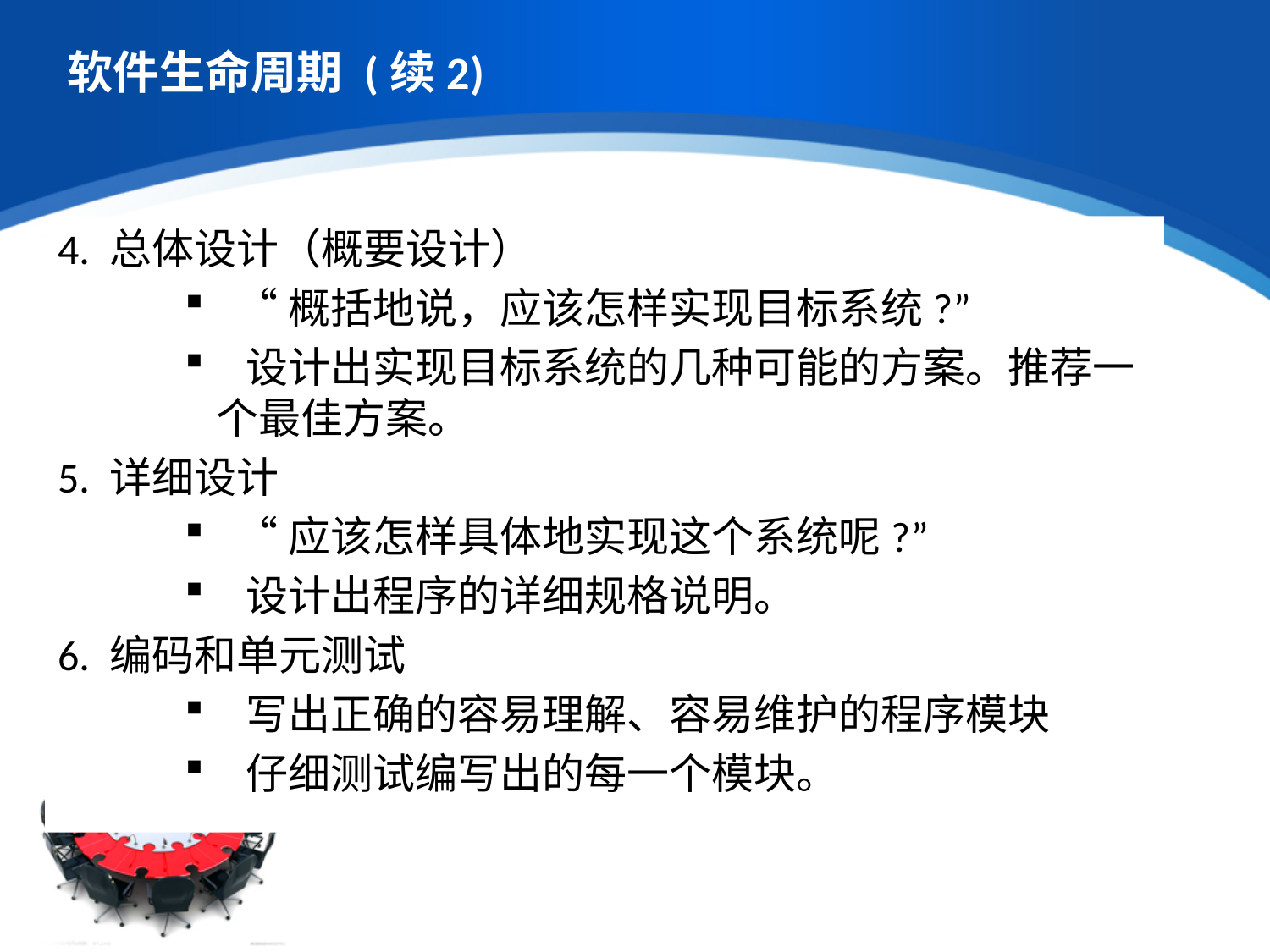

# 软件生命周期 (续2)
4. 总体设计（概要设计）
  “概括地说，应该怎样实现目标系统?”
  设计出实现目标系统的几种可能的方案。推荐一个最佳方案。
5. 详细设计
  “应该怎样具体地实现这个系统呢?”
  设计出程序的详细规格说明。
6. 编码和单元测试
  写出正确的容易理解、容易维护的程序模块
  仔细测试编写出的每一个模块。